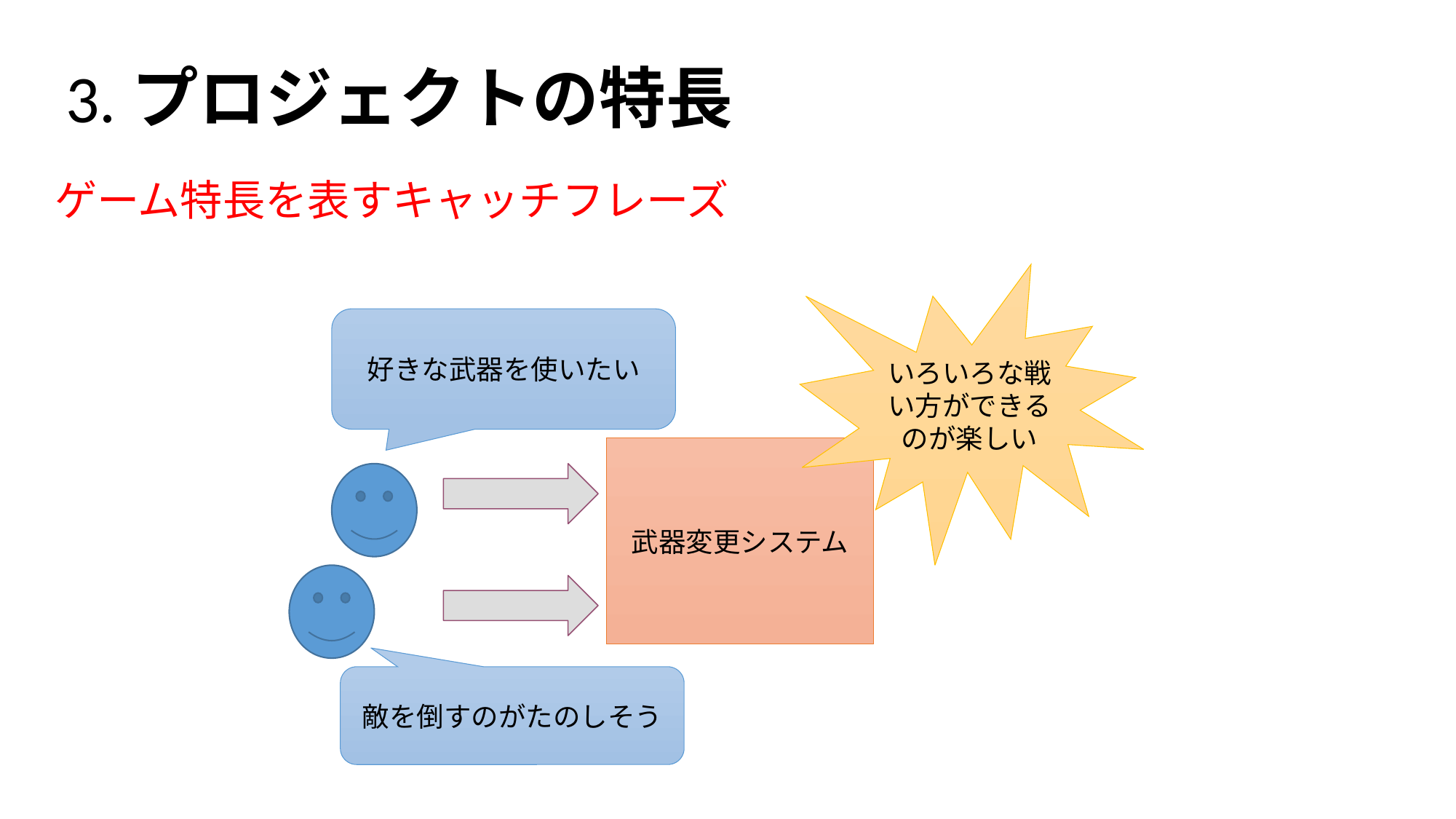

# 3.プロジェクトの特長
ゲーム特長を表すキャッチフレーズ
いろいろな戦い方ができるのが楽しい
好きな武器を使いたい
武器変更システム

敵を倒すのがたのしそう